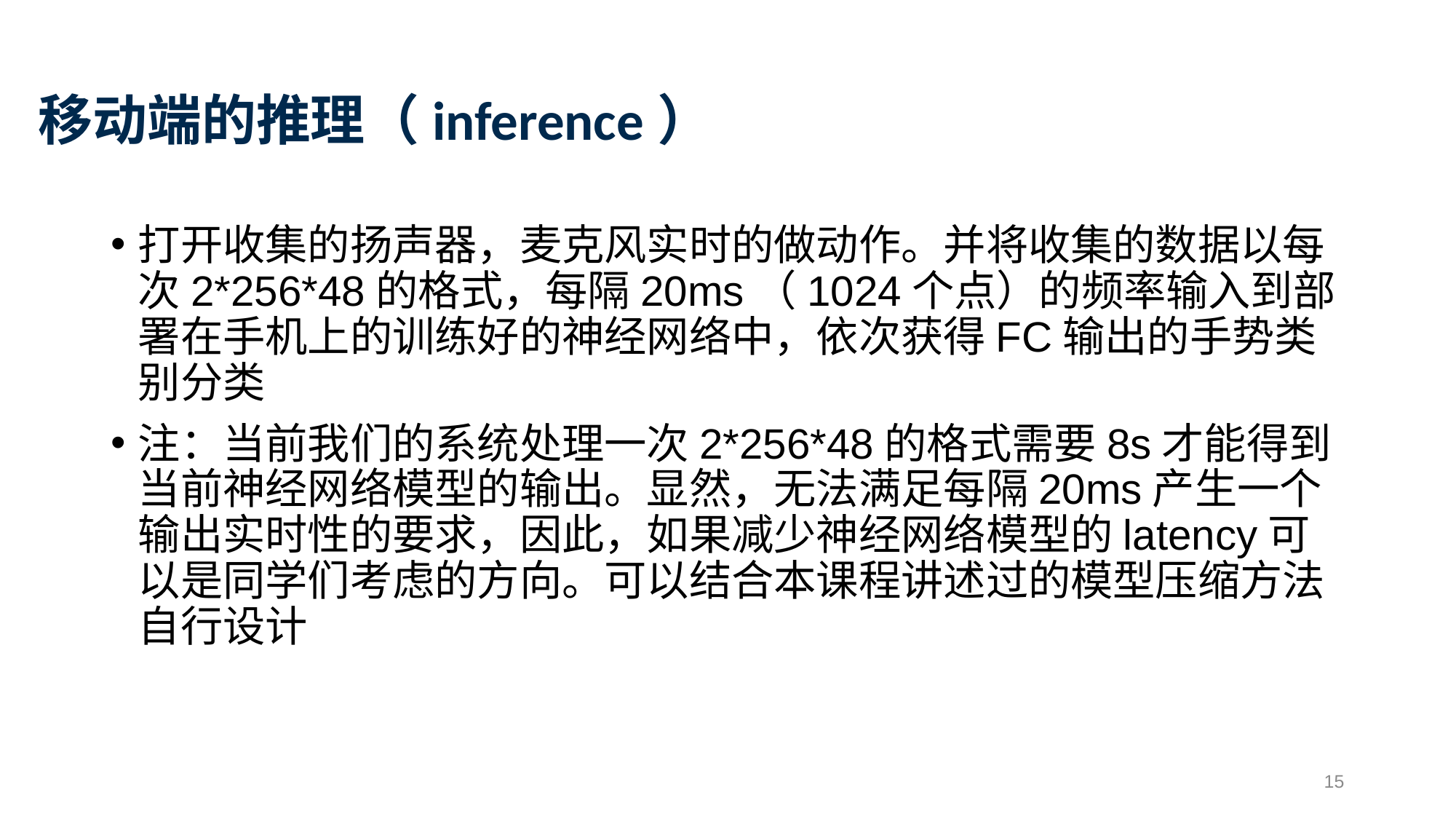

# 移动端的推理（inference）

打开收集的扬声器，麦克风实时的做动作。并将收集的数据以每次2*256*48的格式，每隔20ms（1024个点）的频率输入到部署在手机上的训练好的神经网络中，依次获得FC输出的手势类别分类
注：当前我们的系统处理一次2*256*48的格式需要8s才能得到当前神经网络模型的输出。显然，无法满足每隔20ms产生一个输出实时性的要求，因此，如果减少神经网络模型的latency可以是同学们考虑的方向。可以结合本课程讲述过的模型压缩方法自行设计
15